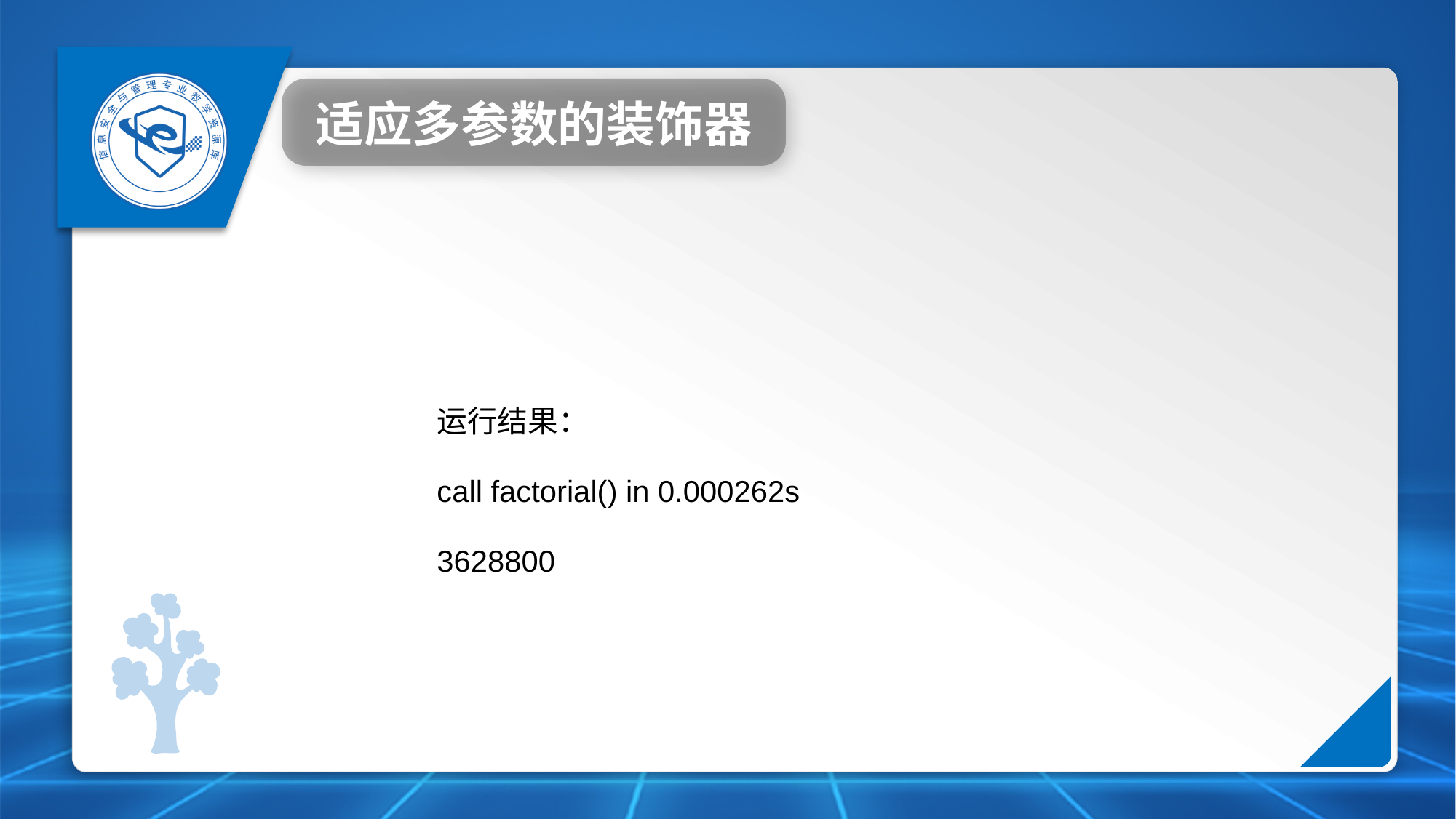

适应多参数的装饰器
运行结果：
call factorial() in 0.000262s
3628800